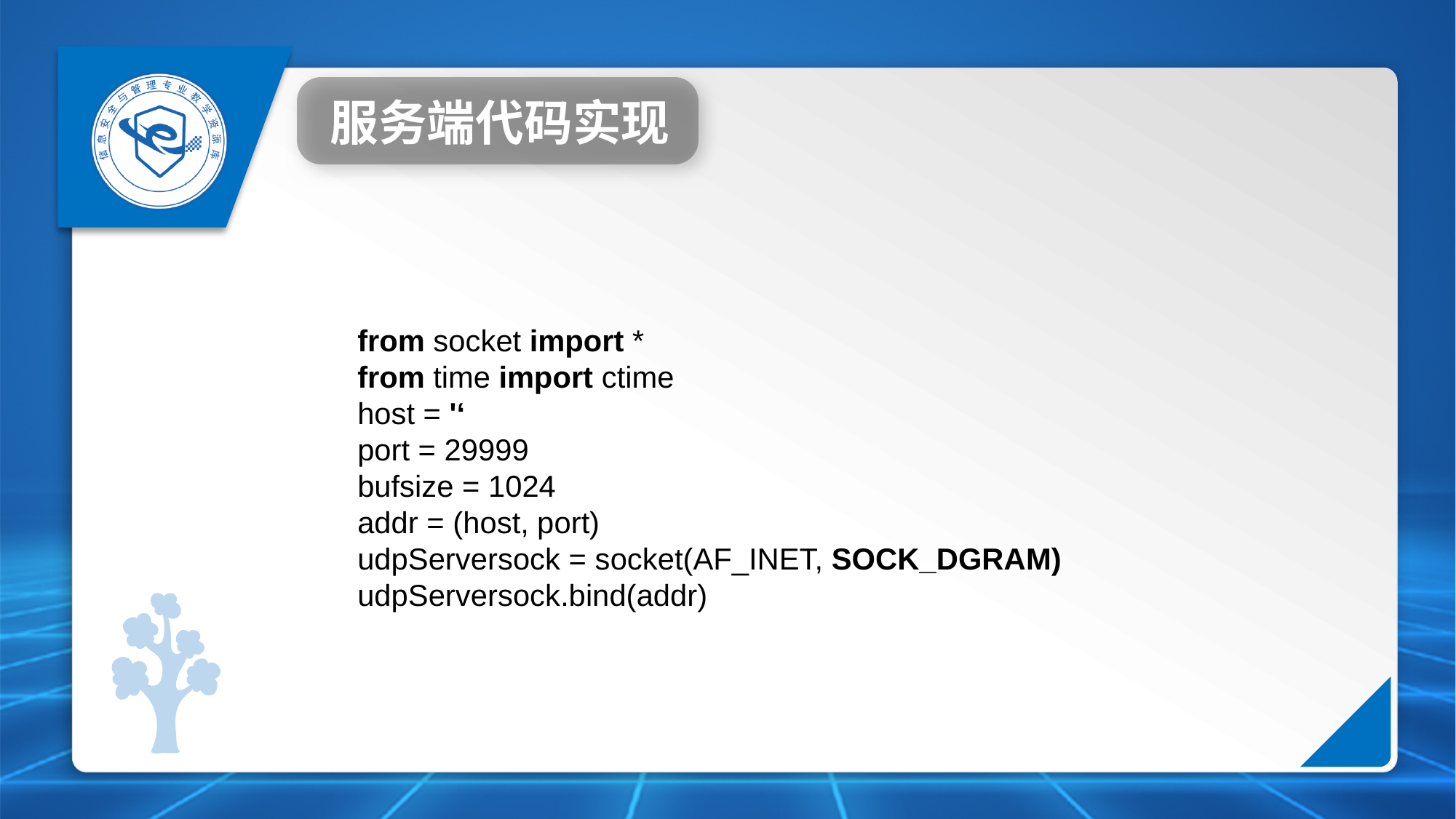

服务端代码实现
from socket import *
from time import ctime
host = '‘
port = 29999
bufsize = 1024
addr = (host, port)
udpServersock = socket(AF_INET, SOCK_DGRAM)
udpServersock.bind(addr)